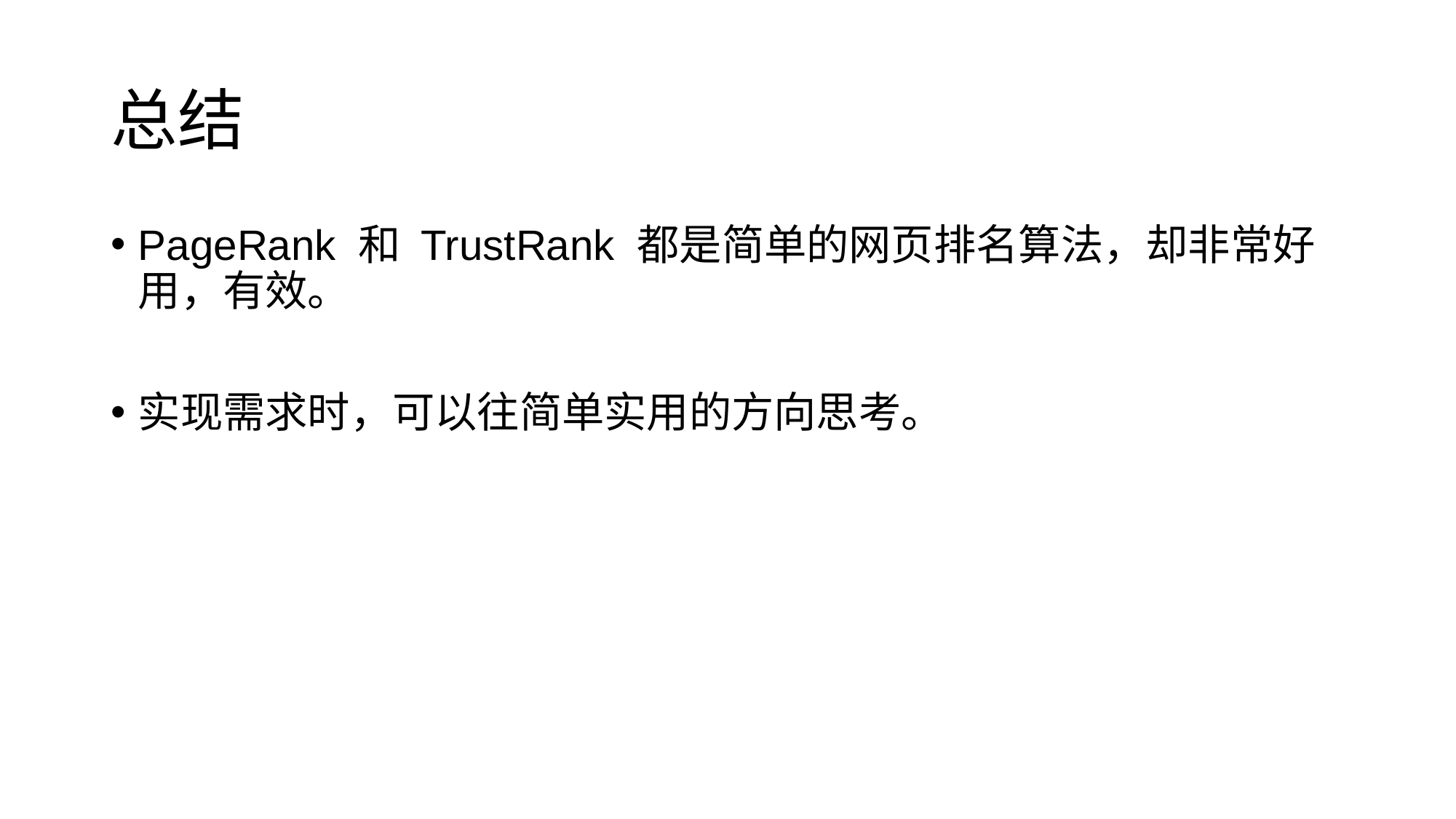

# 总结
PageRank 和 TrustRank 都是简单的网页排名算法，却非常好用，有效。

实现需求时，可以往简单实用的方向思考。